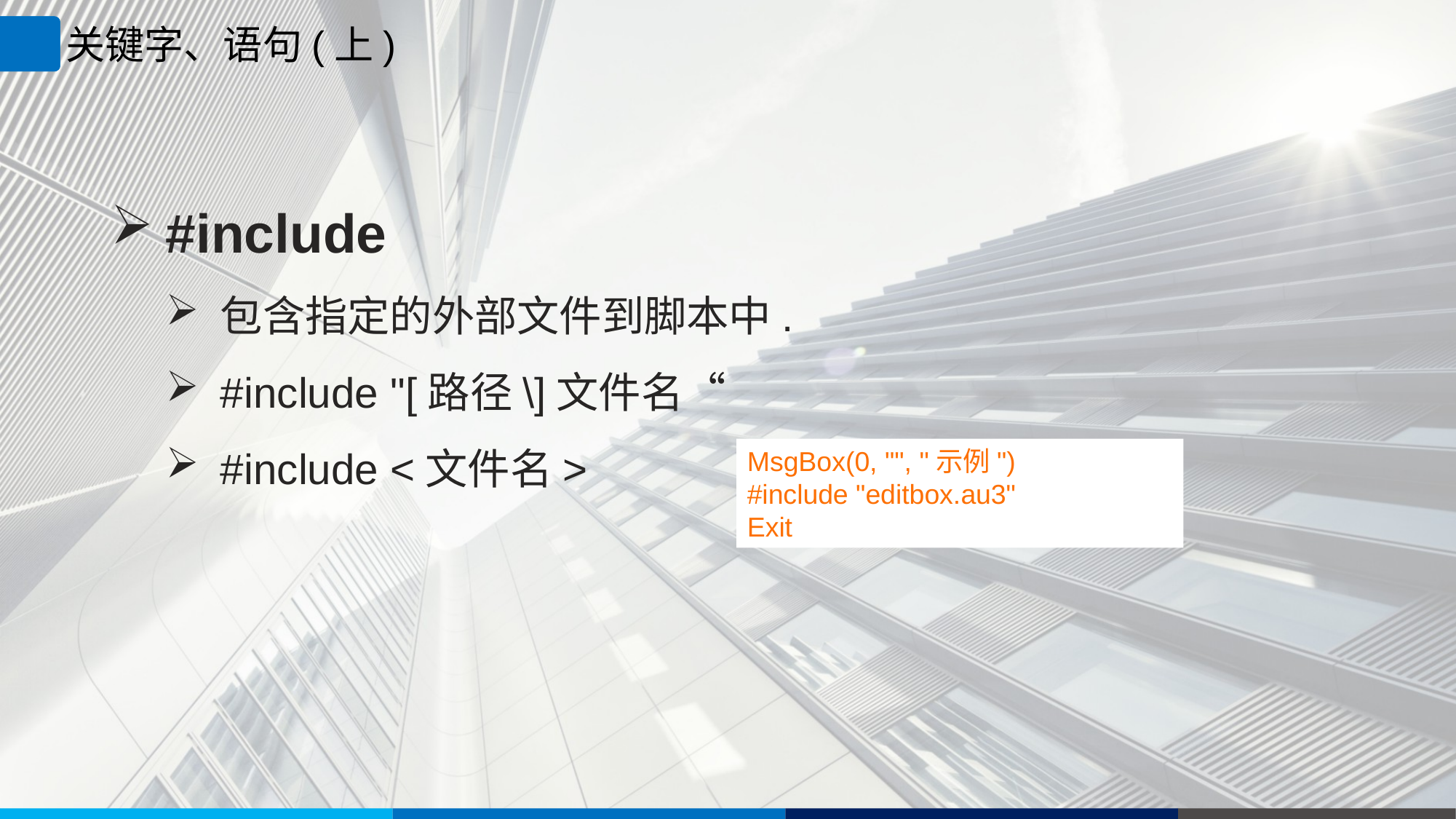

关键字、语句(上)

#include
包含指定的外部文件到脚本中.
#include "[路径\]文件名“
#include <文件名>
MsgBox(0, "", "示例")
#include "editbox.au3"
Exit